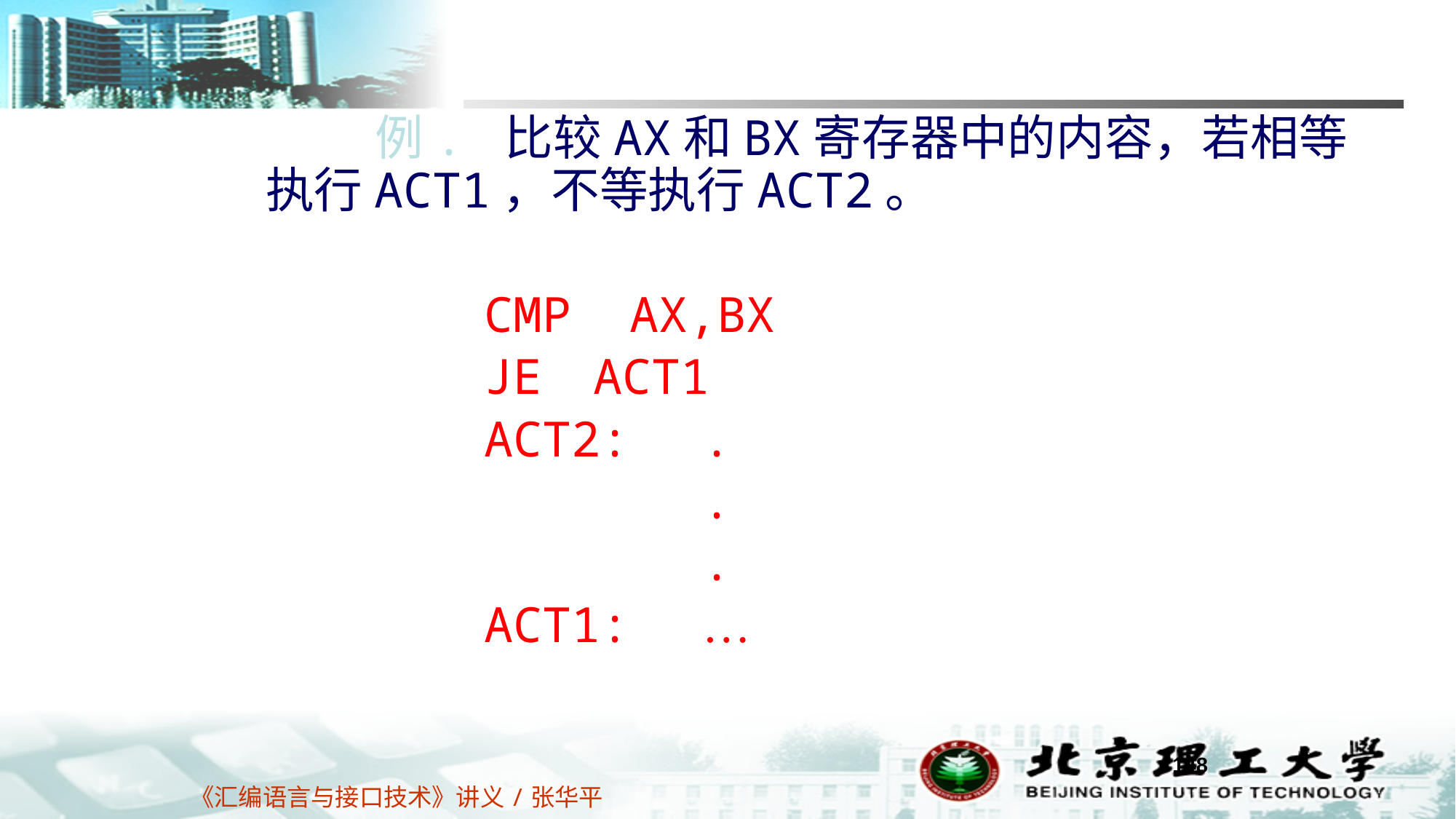

例. 比较AX和BX寄存器中的内容，若相等执行ACT1，不等执行ACT2。

		CMP  AX,BX
		JE	ACT1
		ACT2:	.
				.
				.
		ACT1:	…
148